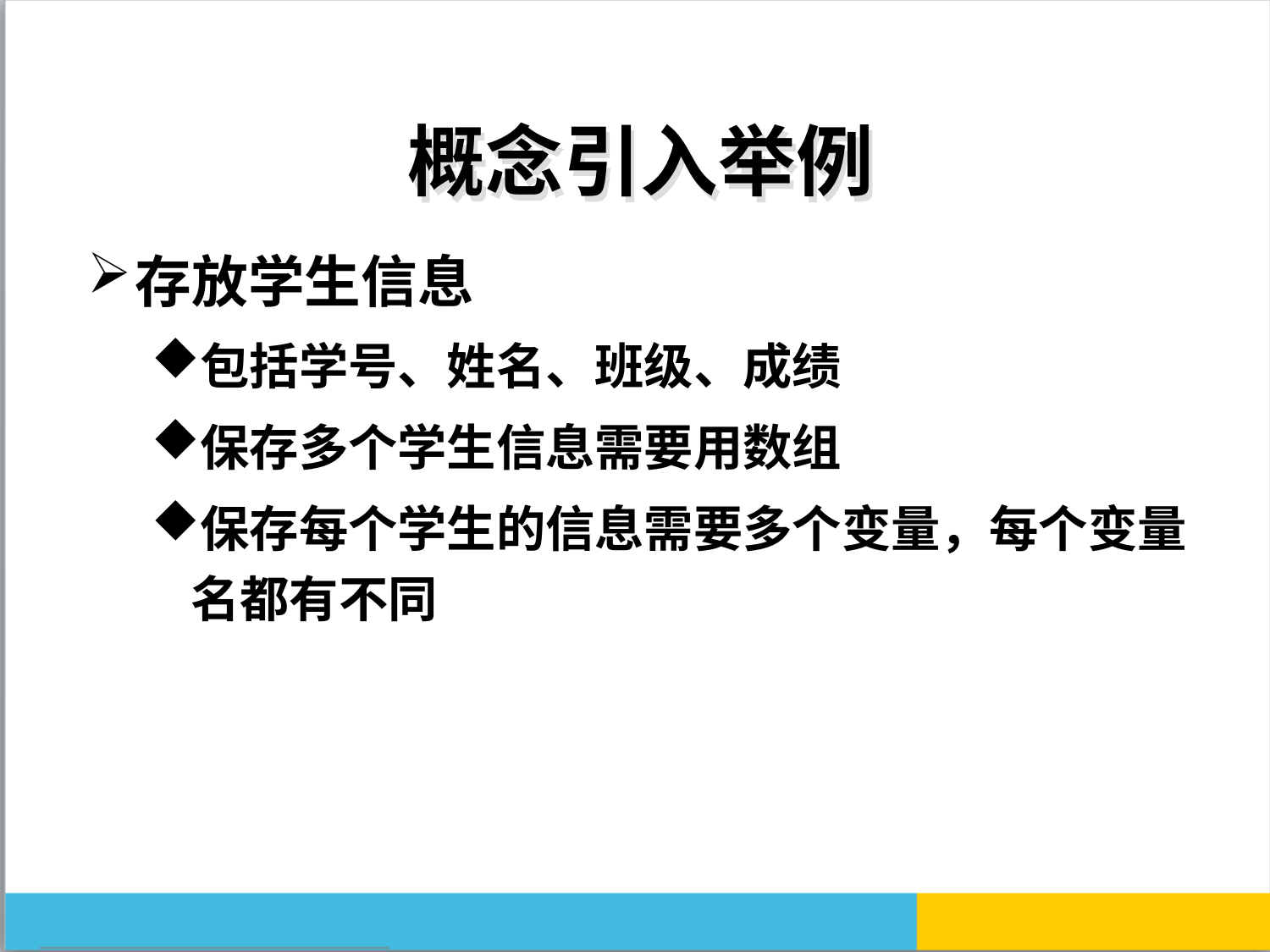

# 概念引入举例
存放学生信息
包括学号、姓名、班级、成绩
保存多个学生信息需要用数组
保存每个学生的信息需要多个变量，每个变量名都有不同